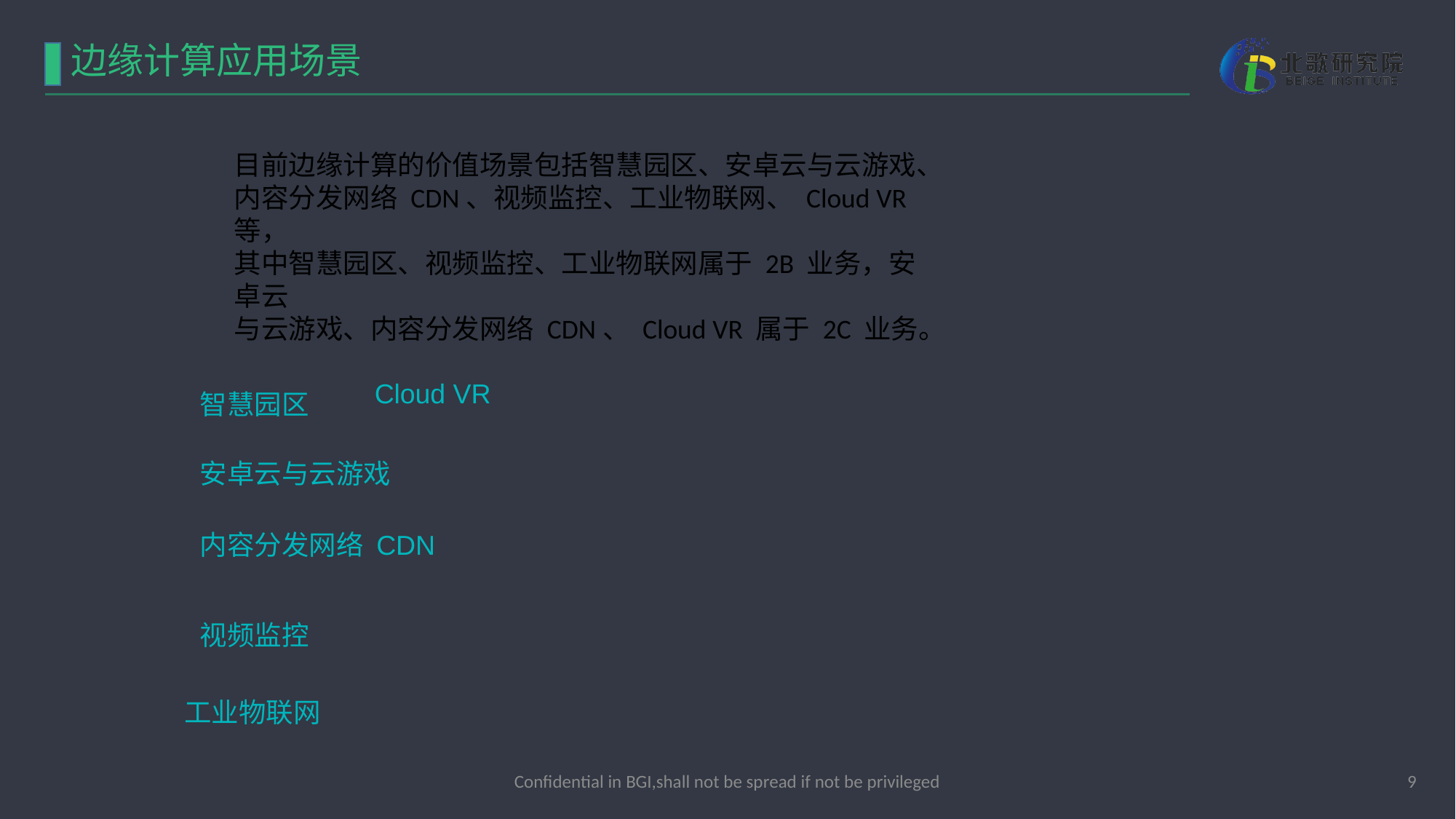

边缘计算应用场景
目前边缘计算的价值场景包括智慧园区、安卓云与云游戏、
内容分发网络 CDN、视频监控、工业物联网、 Cloud VR 等，
其中智慧园区、视频监控、工业物联网属于 2B 业务，安卓云
与云游戏、内容分发网络 CDN、 Cloud VR 属于 2C 业务。
Cloud VR
智慧园区
安卓云与云游戏
内容分发网络 CDN
视频监控
工业物联网
Confidential in BGI,shall not be spread if not be privileged
9